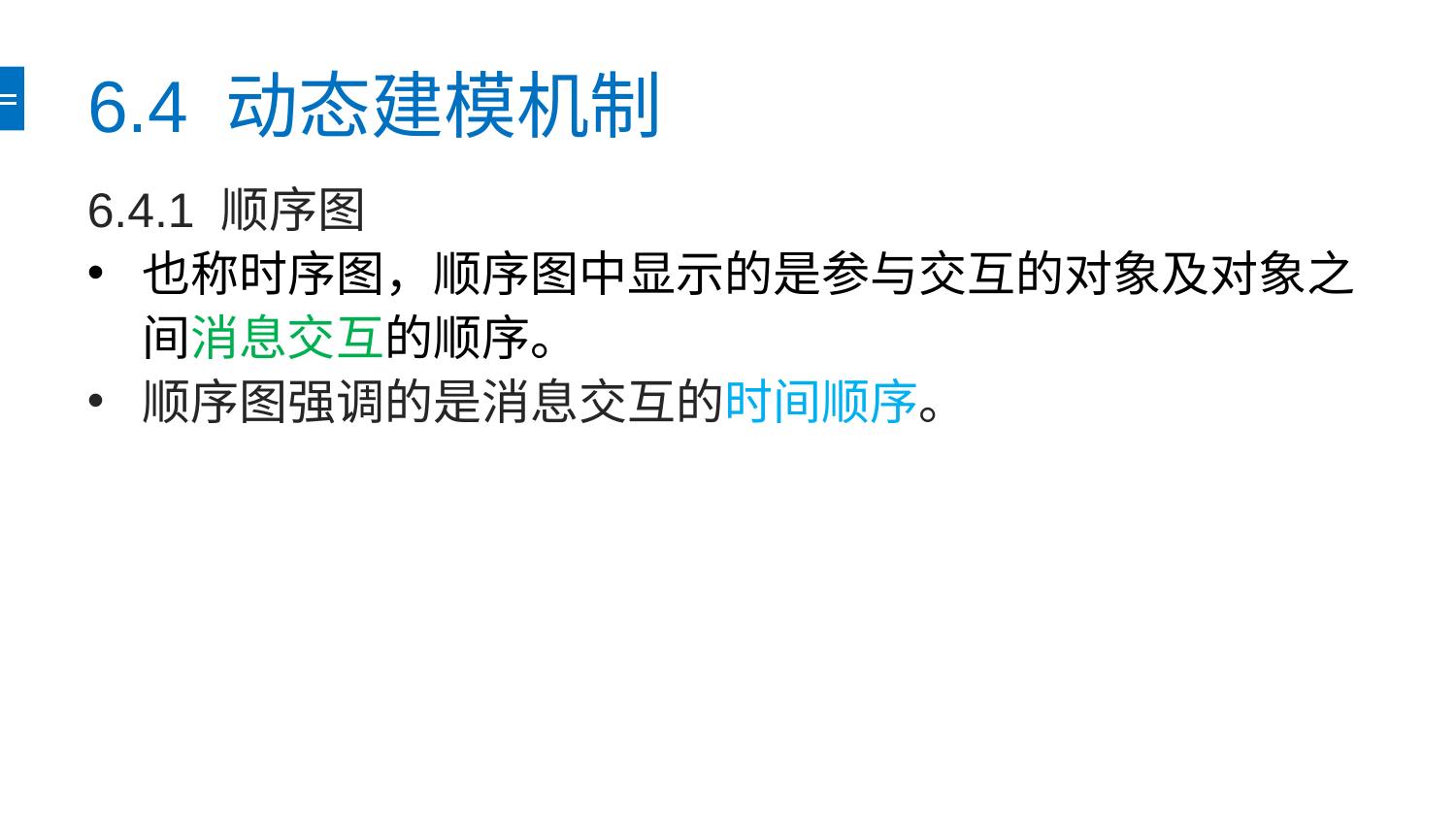

# 6.4 动态建模机制
6.4.1 顺序图
也称时序图，顺序图中显示的是参与交互的对象及对象之间消息交互的顺序。
顺序图强调的是消息交互的时间顺序。